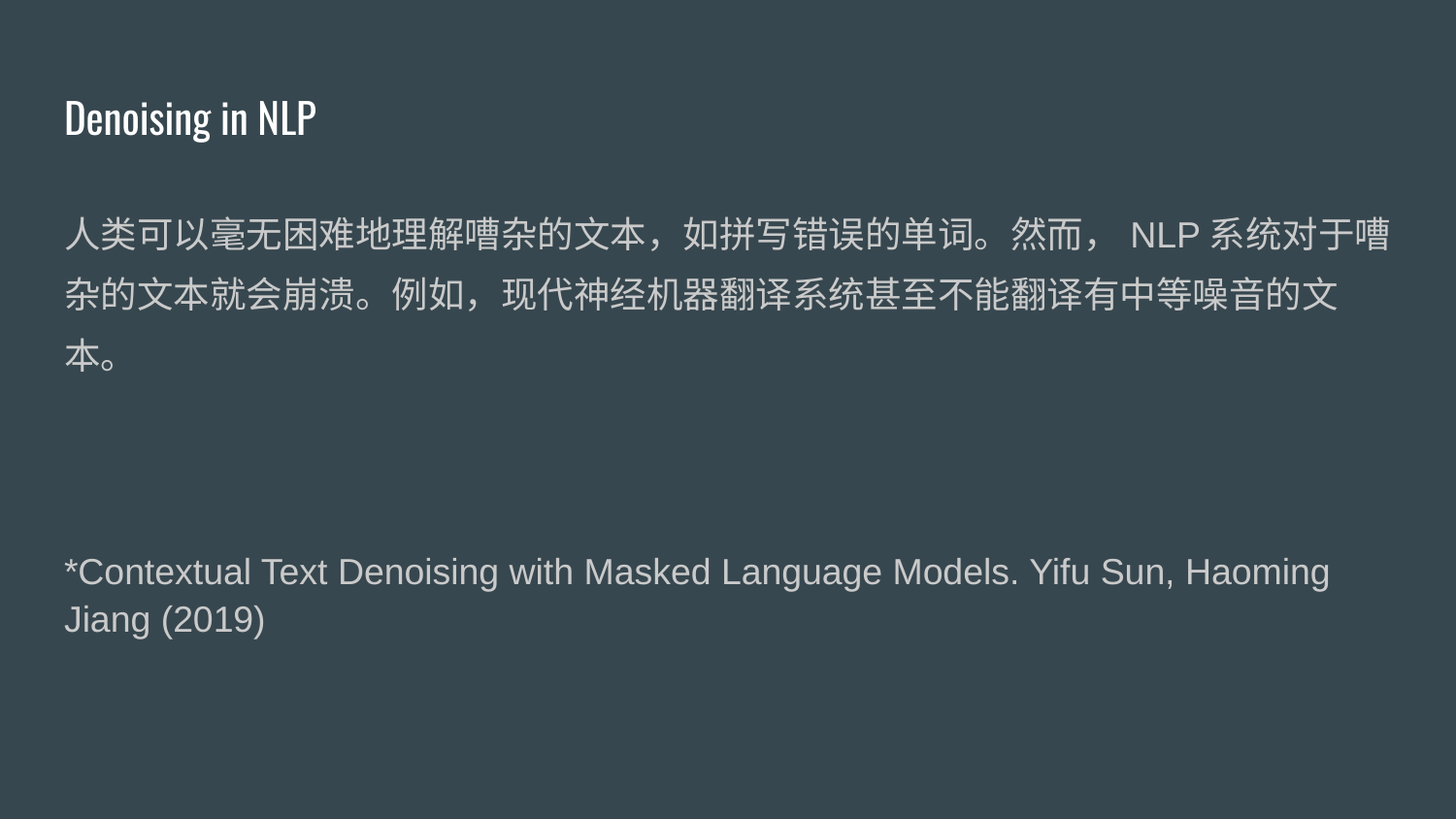

# Denoising in NLP
人类可以毫无困难地理解嘈杂的文本，如拼写错误的单词。然而，NLP系统对于嘈杂的文本就会崩溃。例如，现代神经机器翻译系统甚至不能翻译有中等噪音的文本。

*Contextual Text Denoising with Masked Language Models. Yifu Sun, Haoming Jiang (2019)